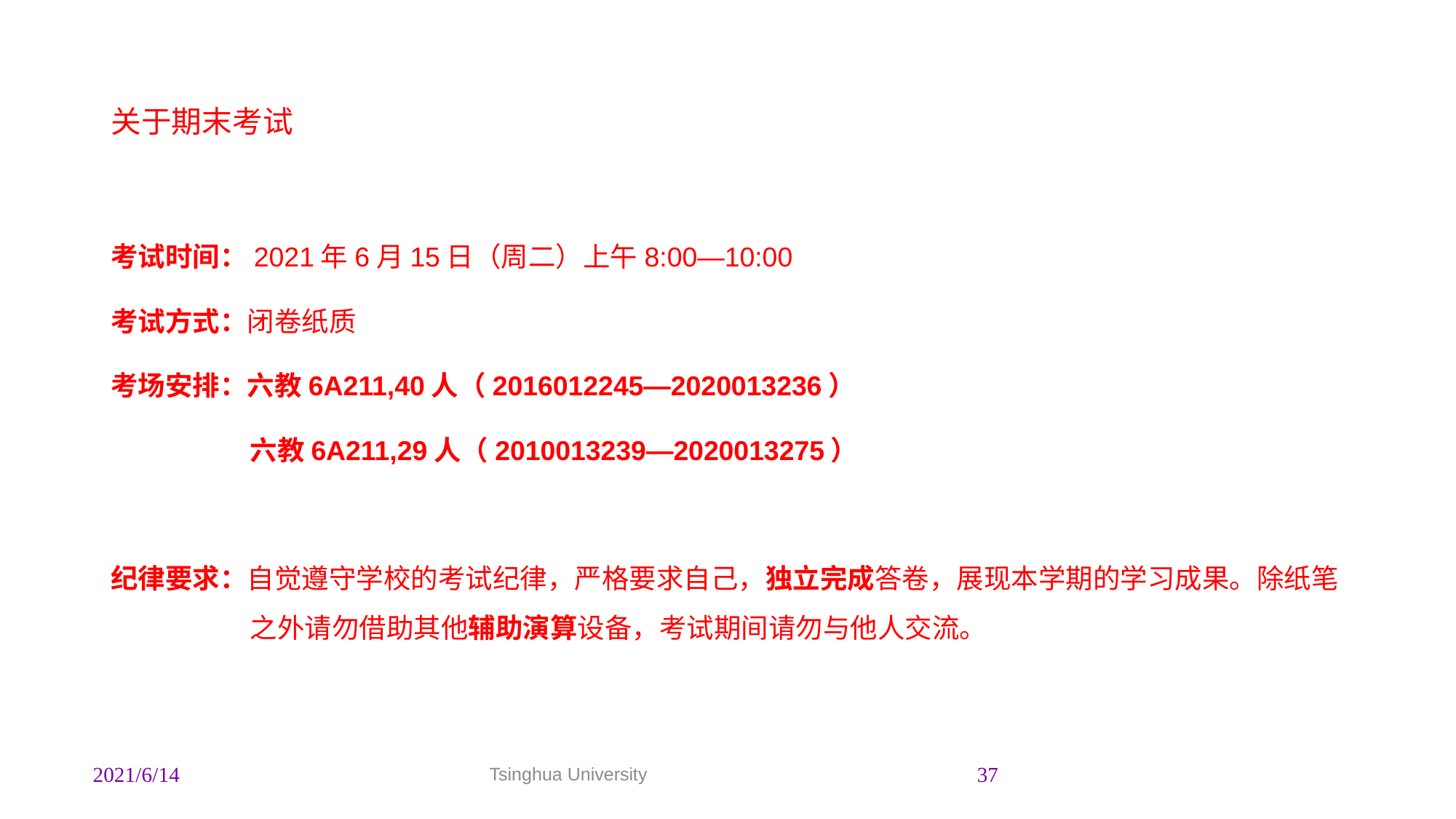

# 关于期末考试
考试时间：2021年6月15日（周二）上午8:00—10:00
考试方式：闭卷纸质
考场安排：六教6A211,40人（2016012245—2020013236）
六教6A211,29人（2010013239—2020013275）

纪律要求：自觉遵守学校的考试纪律，严格要求自己，独立完成答卷，展现本学期的学习成果。除纸笔之外请勿借助其他辅助演算设备，考试期间请勿与他人交流。
2021/6/14
Tsinghua University
37